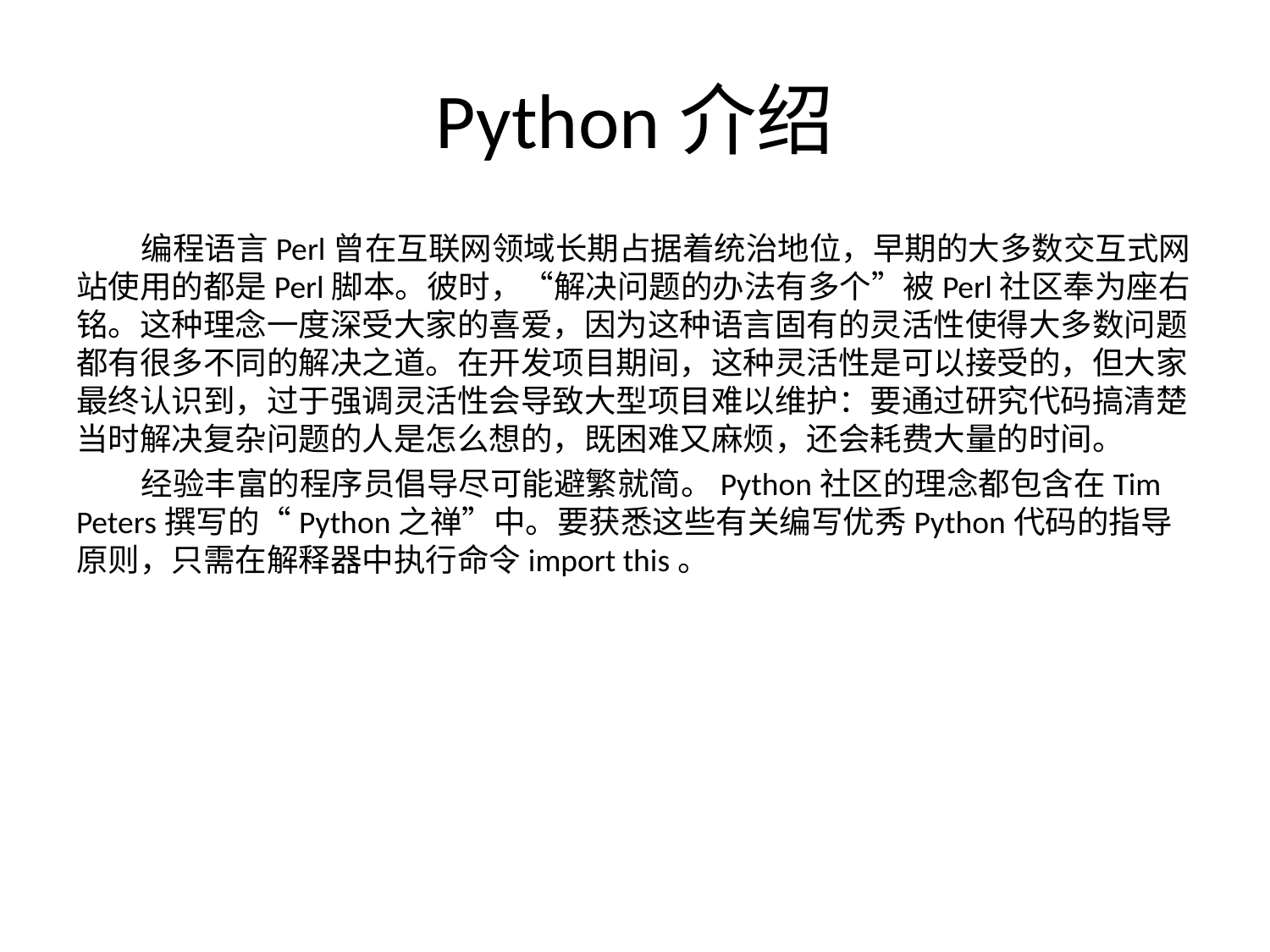

# Python介绍
        编程语言Perl曾在互联网领域长期占据着统治地位，早期的大多数交互式网站使用的都是Perl脚本。彼时，“解决问题的办法有多个”被Perl社区奉为座右铭。这种理念一度深受大家的喜爱，因为这种语言固有的灵活性使得大多数问题都有很多不同的解决之道。在开发项目期间，这种灵活性是可以接受的，但大家最终认识到，过于强调灵活性会导致大型项目难以维护：要通过研究代码搞清楚当时解决复杂问题的人是怎么想的，既困难又麻烦，还会耗费大量的时间。
        经验丰富的程序员倡导尽可能避繁就简。Python社区的理念都包含在Tim Peters撰写的“Python之禅”中。要获悉这些有关编写优秀Python代码的指导原则，只需在解释器中执行命令import this。